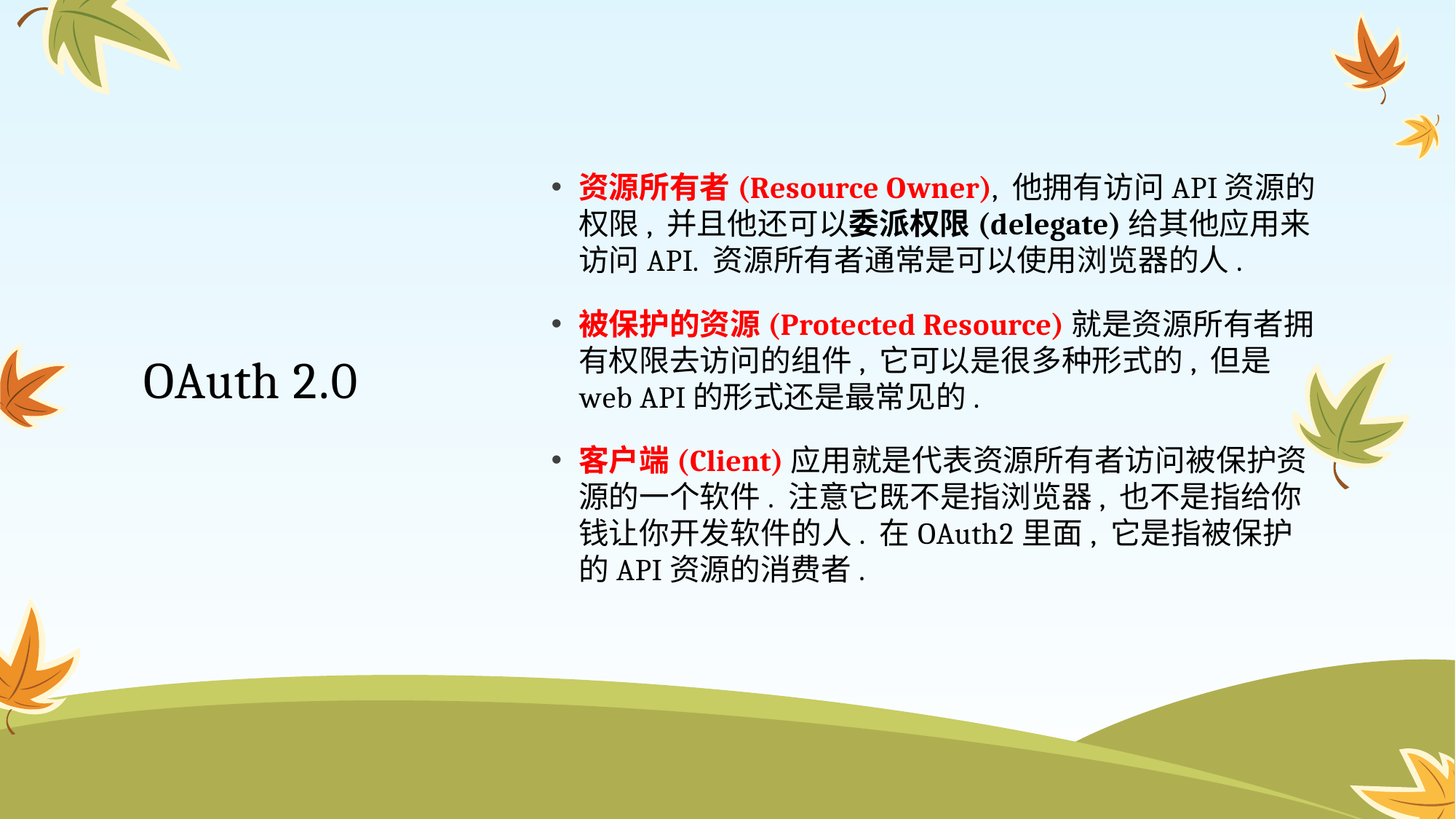

资源所有者(Resource Owner), 他拥有访问API资源的权限, 并且他还可以委派权限(delegate)给其他应用来访问API. 资源所有者通常是可以使用浏览器的人.
被保护的资源(Protected Resource)就是资源所有者拥有权限去访问的组件, 它可以是很多种形式的, 但是web API的形式还是最常见的.
客户端(Client)应用就是代表资源所有者访问被保护资源的一个软件. 注意它既不是指浏览器, 也不是指给你钱让你开发软件的人. 在OAuth2里面, 它是指被保护的API资源的消费者.

# OAuth 2.0